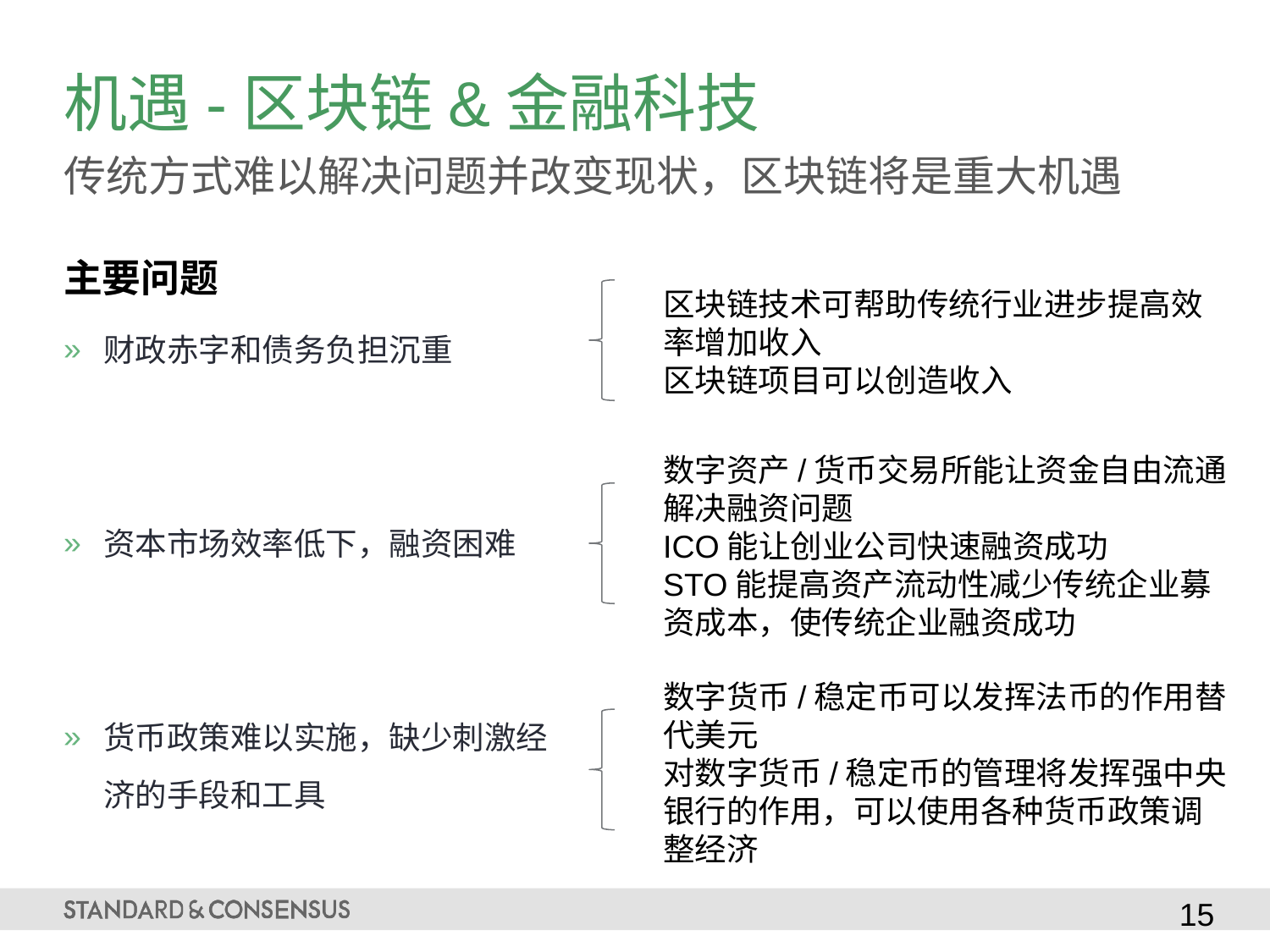

# 机遇-区块链&金融科技
传统方式难以解决问题并改变现状，区块链将是重大机遇
主要问题
财政赤字和债务负担沉重

资本市场效率低下，融资困难

货币政策难以实施，缺少刺激经济的手段和工具

区块链技术可帮助传统行业进步提高效率增加收入
区块链项目可以创造收入

数字资产/货币交易所能让资金自由流通解决融资问题
ICO能让创业公司快速融资成功
STO能提高资产流动性减少传统企业募资成本，使传统企业融资成功

数字货币/稳定币可以发挥法币的作用替代美元
对数字货币/稳定币的管理将发挥强中央银行的作用，可以使用各种货币政策调整经济

15